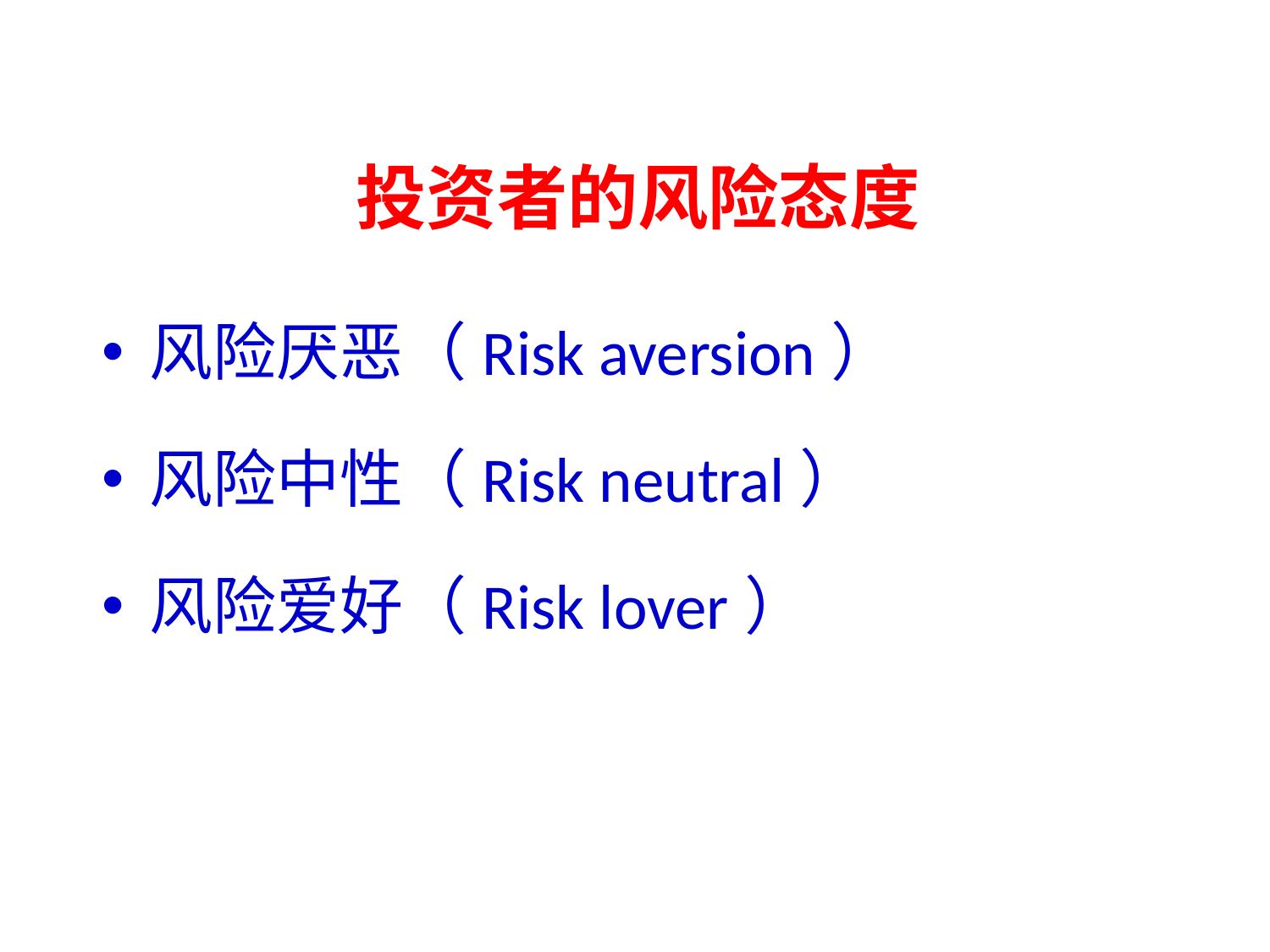

# 投资者的风险态度
风险厌恶（Risk aversion）
风险中性（Risk neutral）
风险爱好（Risk lover）
9